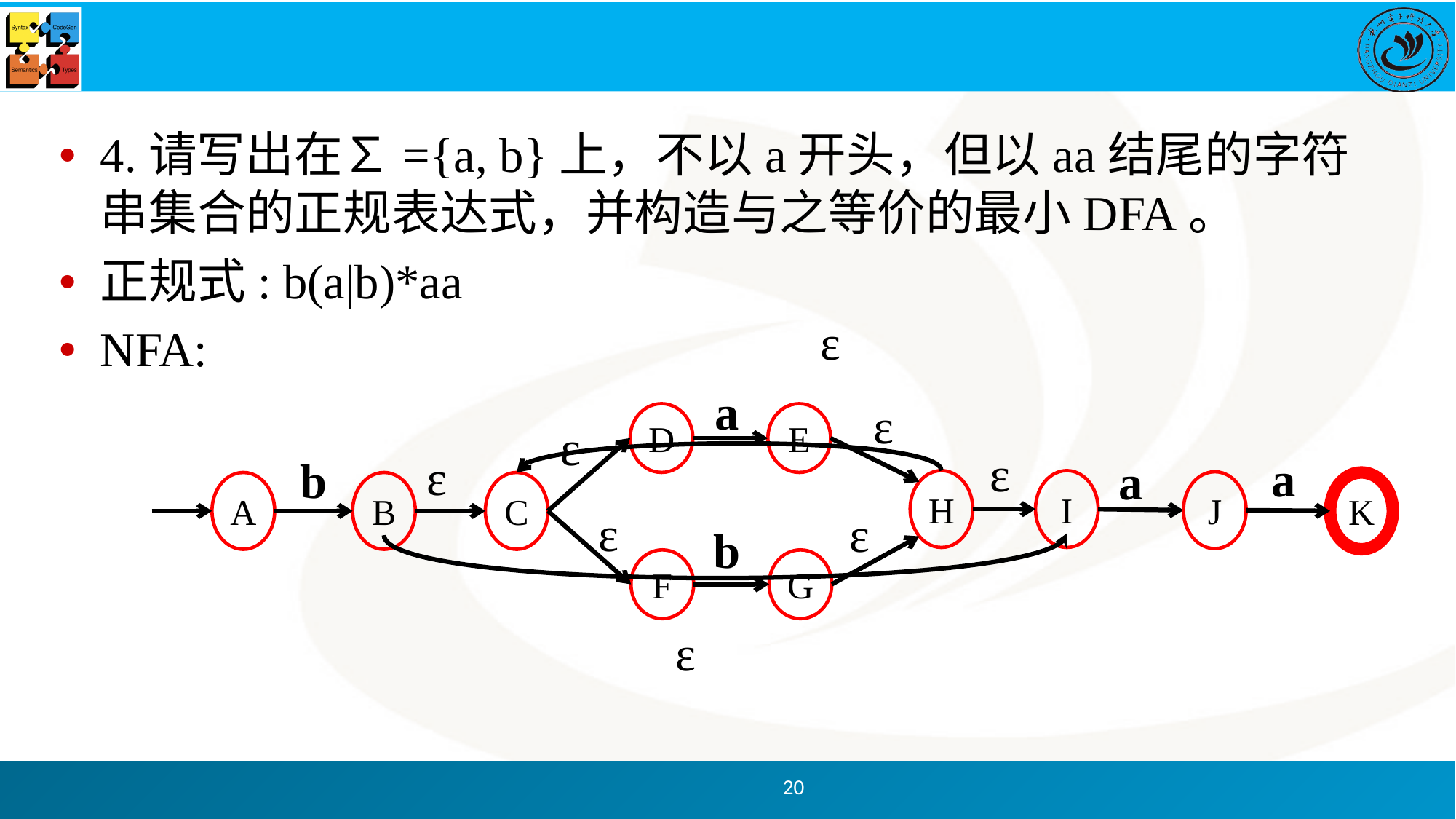

#
4.请写出在∑={a, b}上，不以a开头，但以aa结尾的字符串集合的正规表达式，并构造与之等价的最小DFA。
正规式: b(a|b)*aa
NFA:
ε
a
ε
D
E
ε
ε
ε
a
b
a
H
I
J
A
B
C
K
ε
ε
b
F
G
ε
20